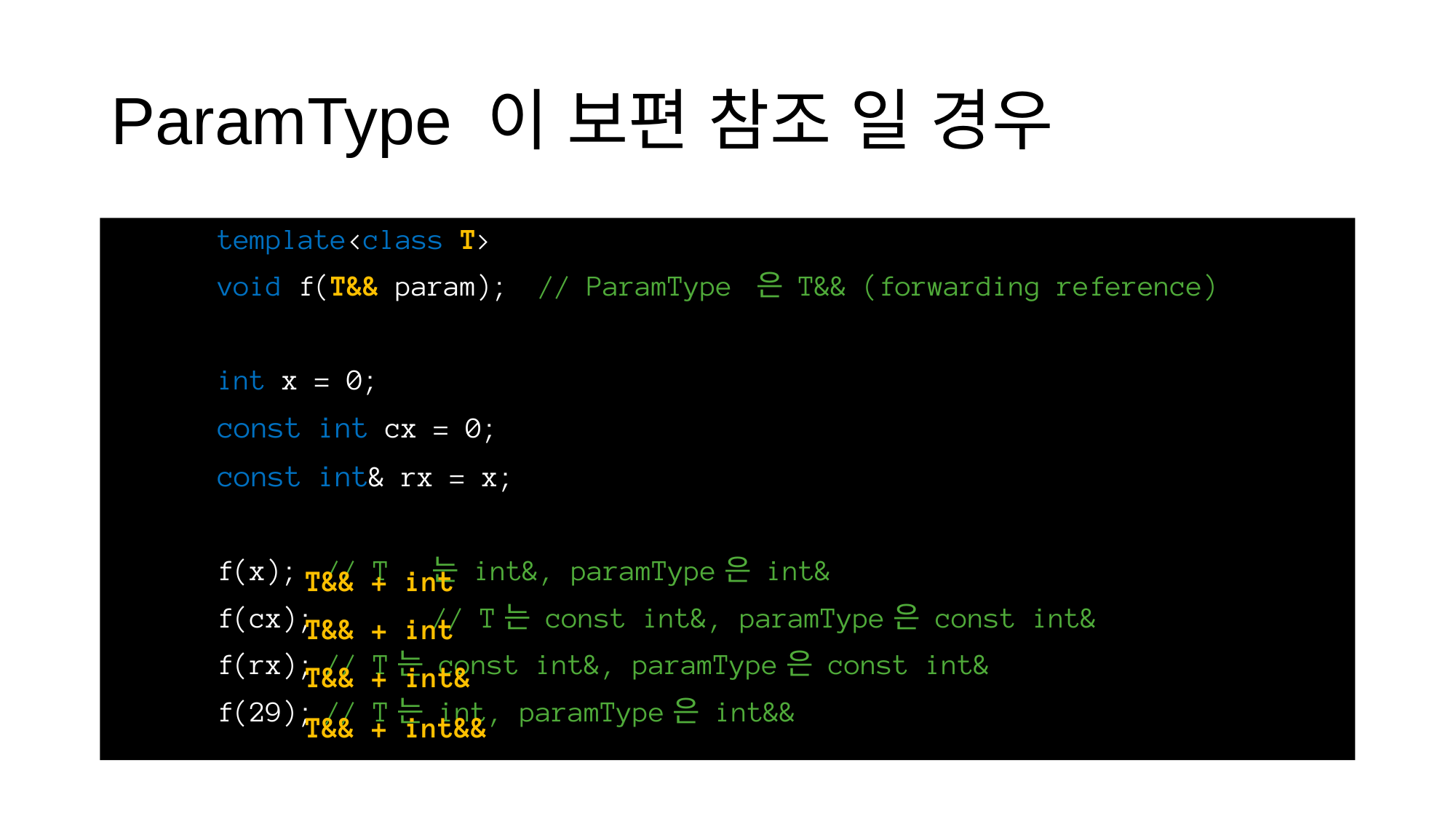

# ParamType 이 보편 참조 일 경우
	template<class T>
	void f(T&& param);	// ParamType 은 T&& (forwarding reference)

	int x = 0;
	const int cx = 0;
	const int& rx = x;

	f(x); 				// T	는 int&, paramType은 int&
	f(cx); 				// T는 const int&, paramType은 const int&
	f(rx);				// T는 const int&, paramType은 const int&
	f(29);				// T는 int, paramType은 int&&

T&& + int
T&& + int
T&& + int&
T&& + int&&